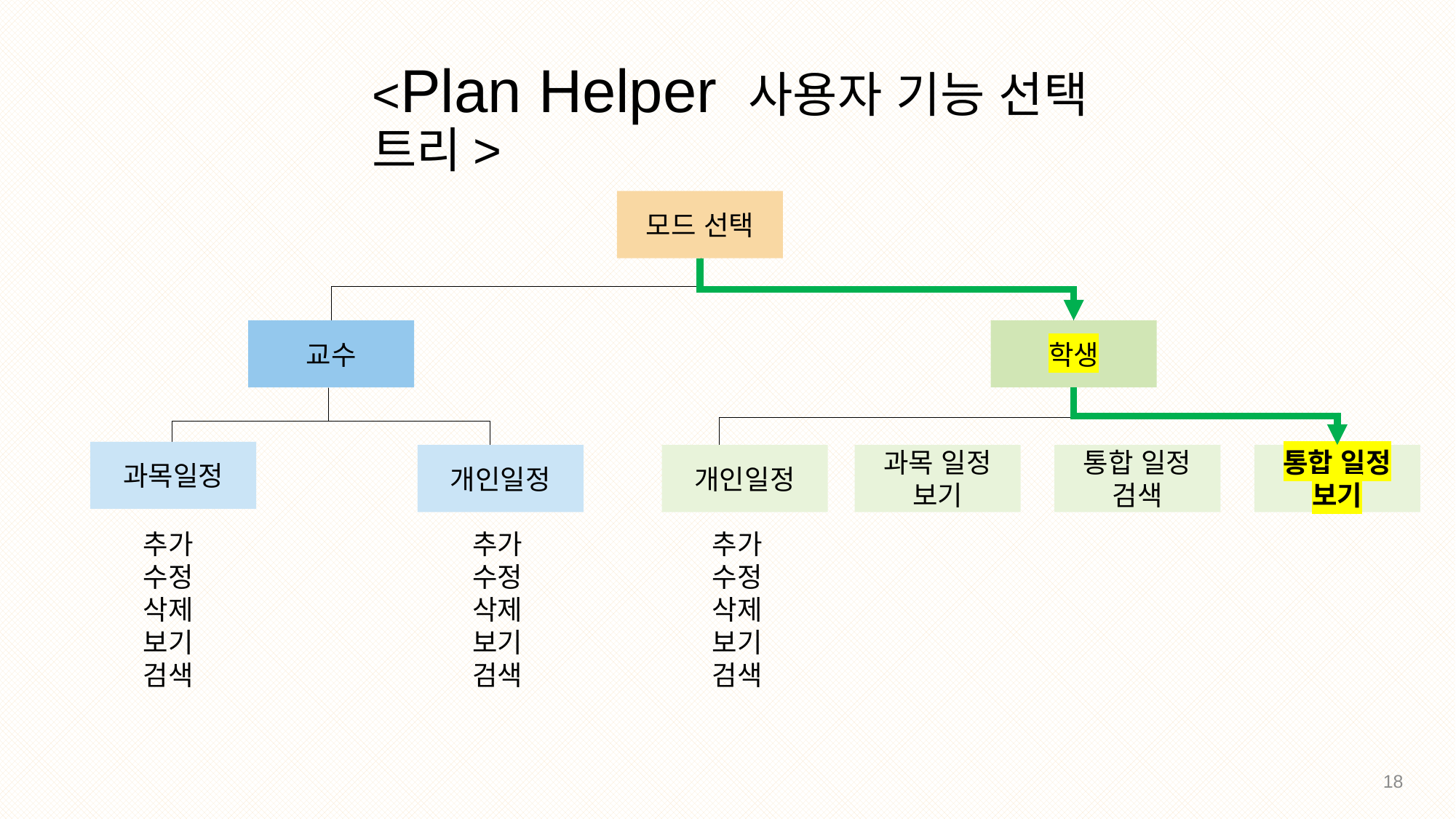

<Plan Helper 사용자 기능 선택 트리>

모드 선택

학생
교수
과목일정
개인일정
개인일정
과목 일정
보기
통합 일정 검색
통합 일정 보기
추가
수정
삭제
보기
검색
추가
수정
삭제
보기
검색
추가
수정
삭제
보기
검색
18